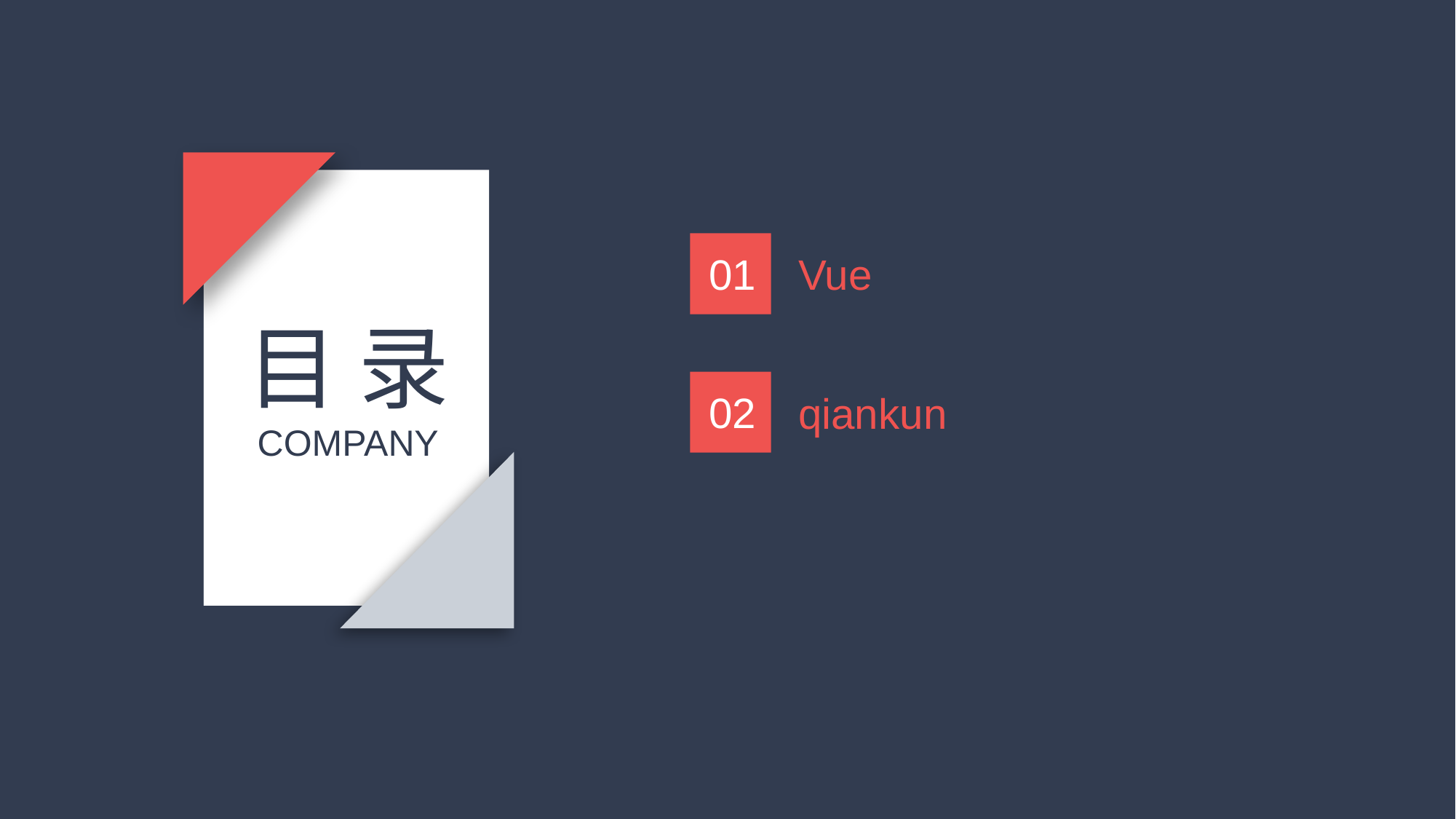

01
Vue
目 录
COMPANY

02
qiankun